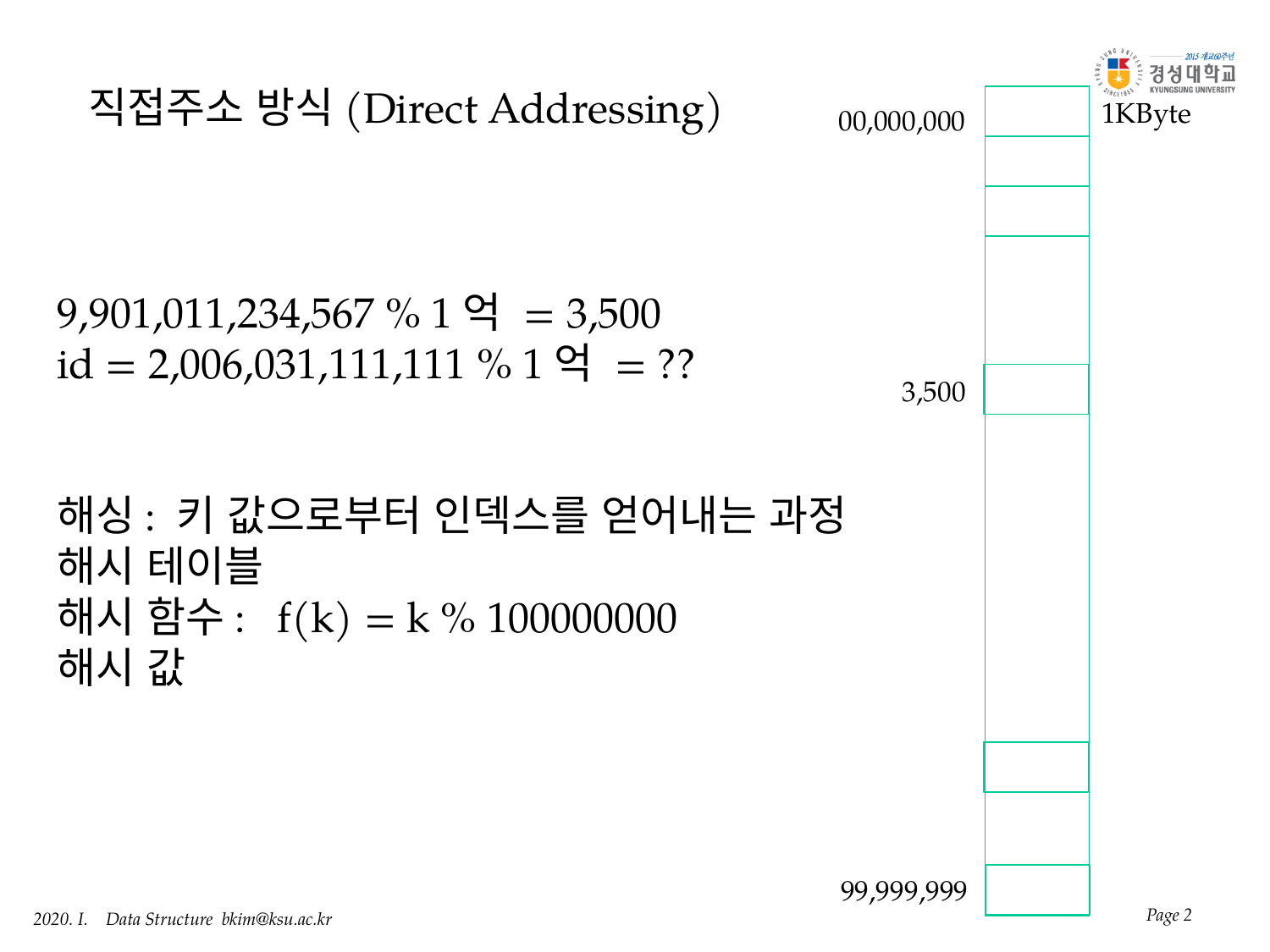

# 직접주소 방식(Direct Addressing)

1KByte
00,000,000

9,901,011,234,567 % 1억 = 3,500
id = 2,006,031,111,111 % 1억 = ??

해싱: 키 값으로부터 인덱스를 얻어내는 과정
해시 테이블
해시 함수:   f(k) = k % 100000000
해시 값

3,500

99,999,999
Page 2